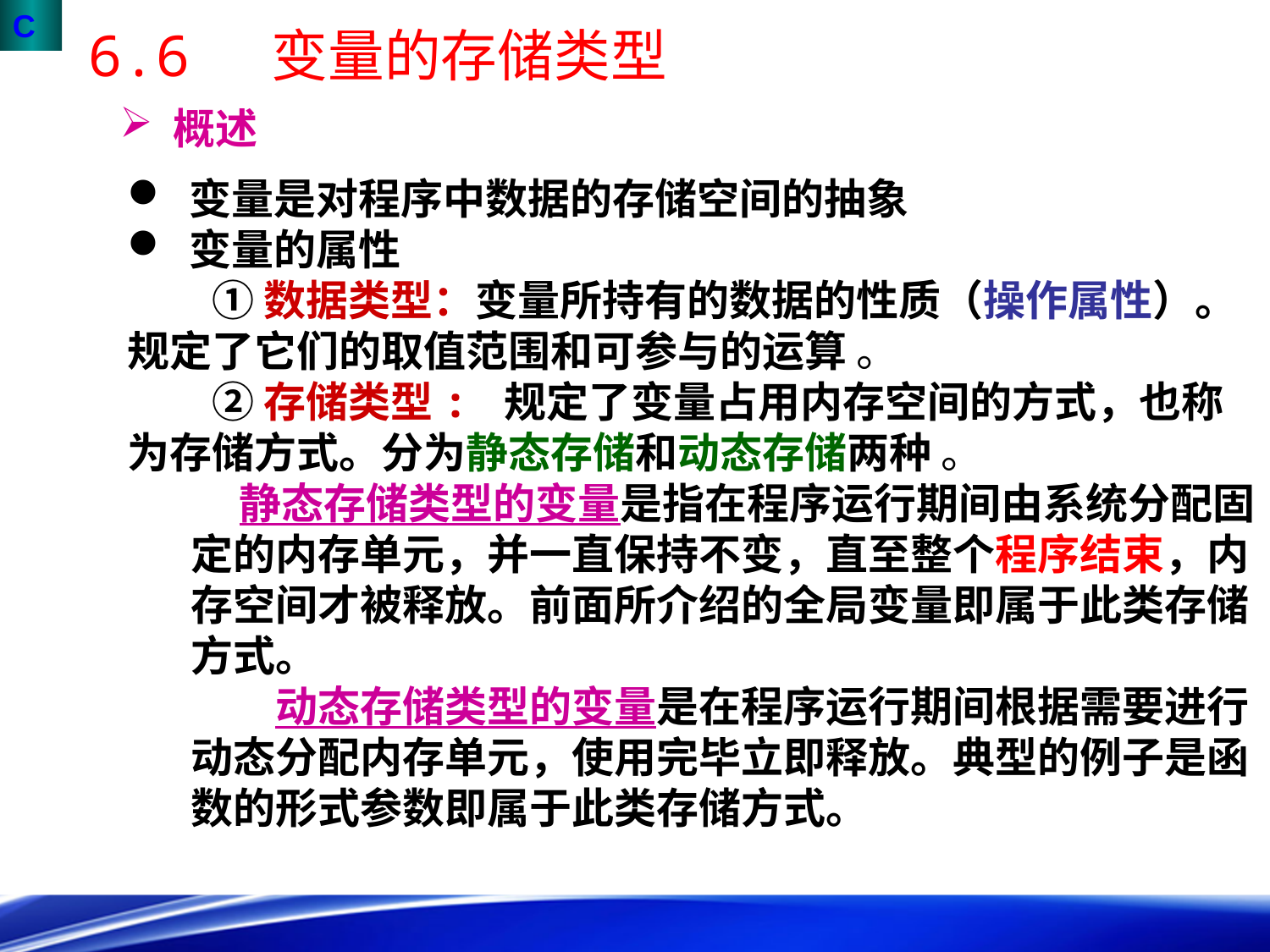

C
6.6  变量的存储类型
 概述
 变量是对程序中数据的存储空间的抽象
 变量的属性
　　① 数据类型：变量所持有的数据的性质（操作属性）。规定了它们的取值范围和可参与的运算 。
　　② 存储类型: 规定了变量占用内存空间的方式，也称为存储方式。分为静态存储和动态存储两种 。
    静态存储类型的变量是指在程序运行期间由系统分配固定的内存单元，并一直保持不变，直至整个程序结束，内存空间才被释放。前面所介绍的全局变量即属于此类存储方式。
　　动态存储类型的变量是在程序运行期间根据需要进行动态分配内存单元，使用完毕立即释放。典型的例子是函数的形式参数即属于此类存储方式。